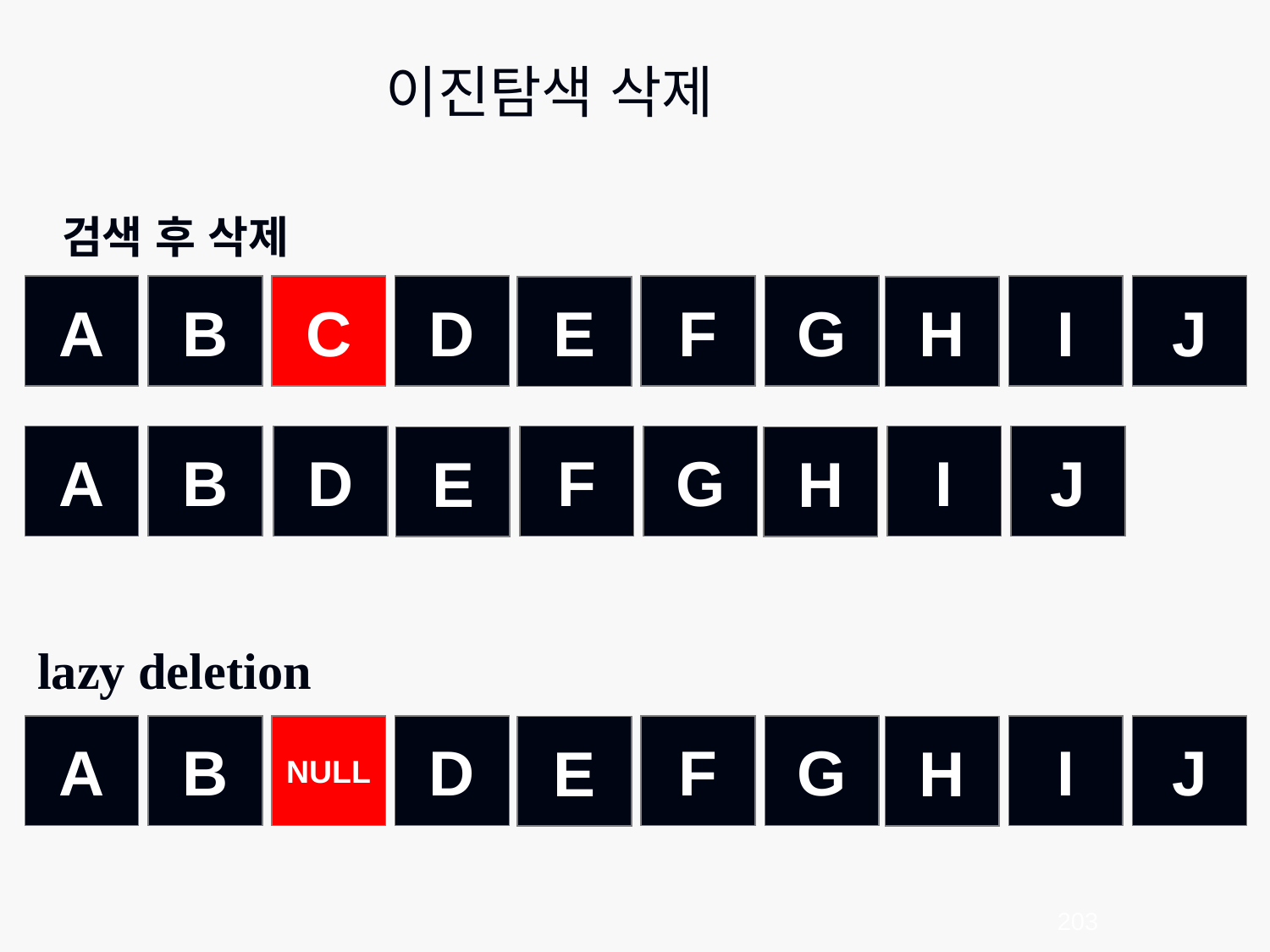

이진탐색 삭제
검색 후 삭제
A
B
C
D
F
G
I
J
E
H
A
B
D
F
G
I
J
E
H
lazy deletion
A
B
NULL
D
F
G
I
J
E
H
203